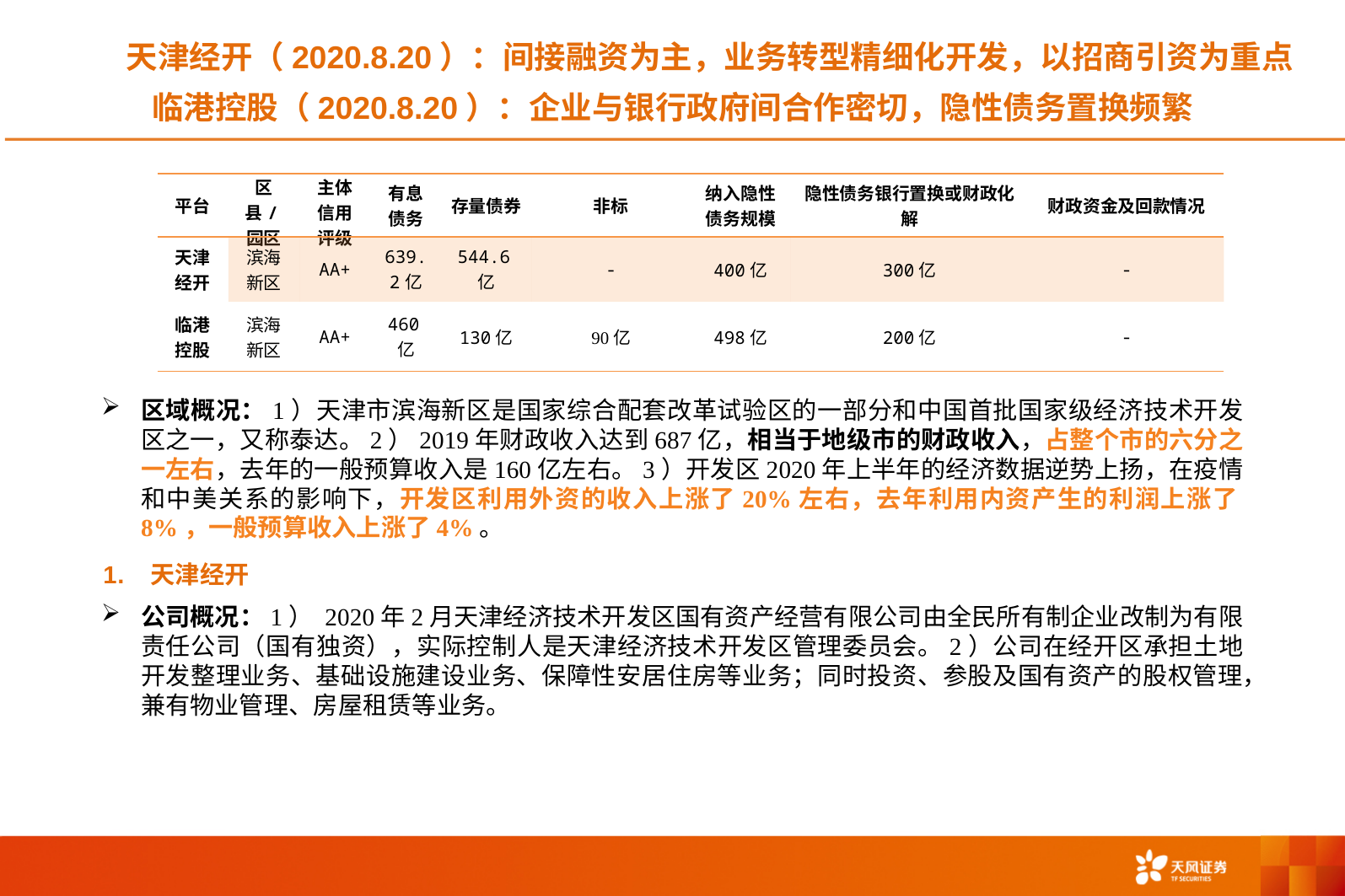

天津经开（2020.8.20）：间接融资为主，业务转型精细化开发，以招商引资为重点
临港控股（2020.8.20）：企业与银行政府间合作密切，隐性债务置换频繁

| 平台 | 区县/园区 | 主体信用评级 | 有息债务 | 存量债券 | 非标 | 纳入隐性债务规模 | 隐性债务银行置换或财政化解 | 财政资金及回款情况 |
| --- | --- | --- | --- | --- | --- | --- | --- | --- |
| 天津经开 | 滨海新区 | AA+ | 639.2亿 | 544.6亿 | - | 400亿 | 300亿 | - |
| 临港控股 | 滨海新区 | AA+ | 460亿 | 130亿 | 90亿 | 498亿 | 200亿 | - |
区域概况：1）天津市滨海新区是国家综合配套改革试验区的一部分和中国首批国家级经济技术开发区之一，又称泰达。2）2019年财政收入达到687亿，相当于地级市的财政收入，占整个市的六分之一左右，去年的一般预算收入是160亿左右。3）开发区2020年上半年的经济数据逆势上扬，在疫情和中美关系的影响下，开发区利用外资的收入上涨了20%左右，去年利用内资产生的利润上涨了8%，一般预算收入上涨了4%。
天津经开
公司概况：1） 2020年2月天津经济技术开发区国有资产经营有限公司由全民所有制企业改制为有限责任公司（国有独资），实际控制人是天津经济技术开发区管理委员会。2）公司在经开区承担土地开发整理业务、基础设施建设业务、保障性安居住房等业务；同时投资、参股及国有资产的股权管理，兼有物业管理、房屋租赁等业务。
54